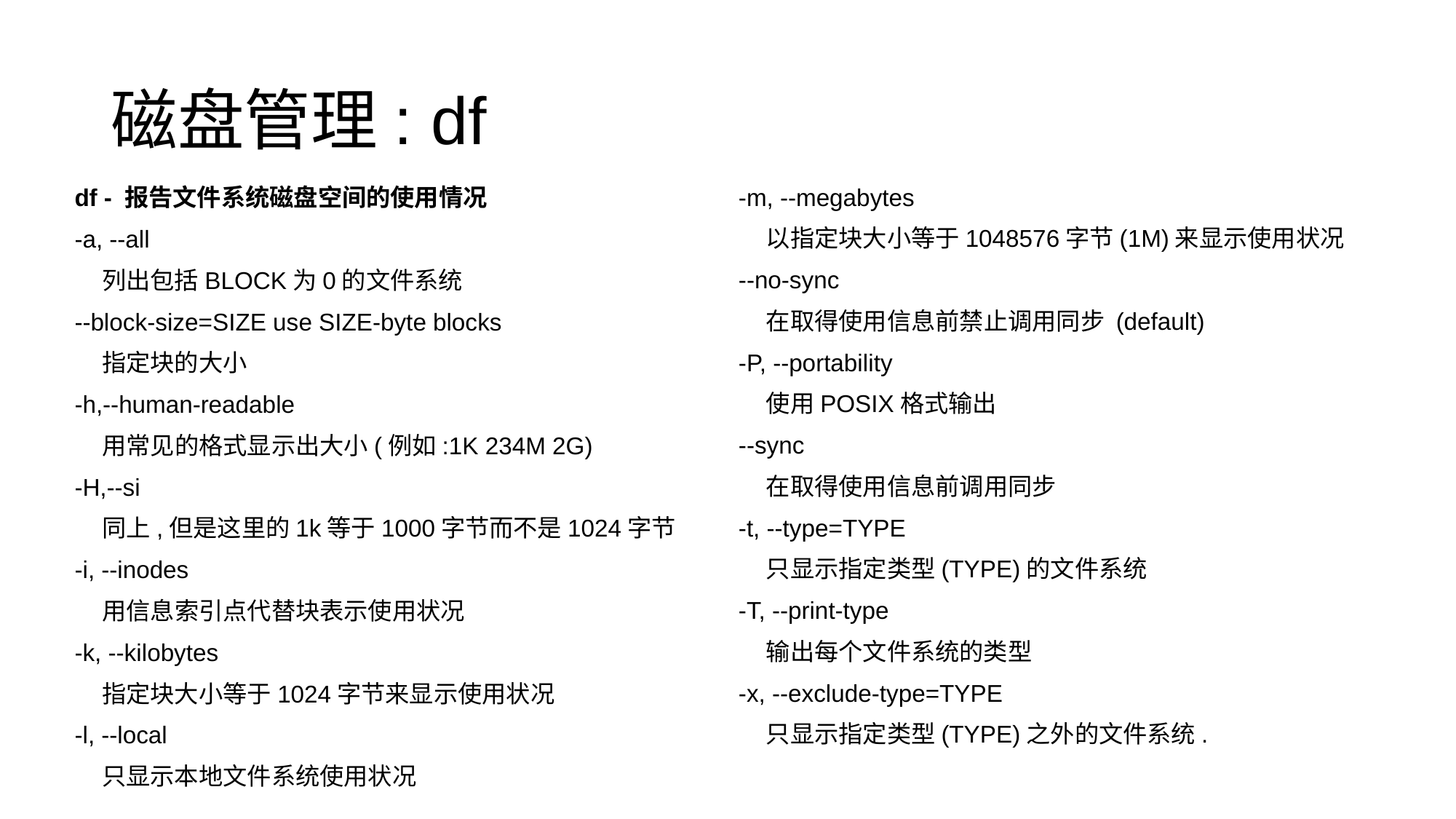

# 磁盘管理: df
-m, --megabytes
    以指定块大小等于1048576字节(1M)来显示使用状况
--no-sync
    在取得使用信息前禁止调用同步 (default)
-P, --portability
    使用POSIX格式输出
--sync
    在取得使用信息前调用同步
-t, --type=TYPE
    只显示指定类型(TYPE)的文件系统
-T, --print-type
    输出每个文件系统的类型
-x, --exclude-type=TYPE
    只显示指定类型(TYPE)之外的文件系统.
df - 报告文件系统磁盘空间的使用情况
-a, --all
    列出包括BLOCK为0的文件系统
--block-size=SIZE use SIZE-byte blocks
    指定块的大小
-h,--human-readable
    用常见的格式显示出大小(例如:1K 234M 2G)
-H,--si
    同上,但是这里的1k等于1000字节而不是1024字节
-i, --inodes
    用信息索引点代替块表示使用状况
-k, --kilobytes
    指定块大小等于1024字节来显示使用状况
-l, --local
    只显示本地文件系统使用状况